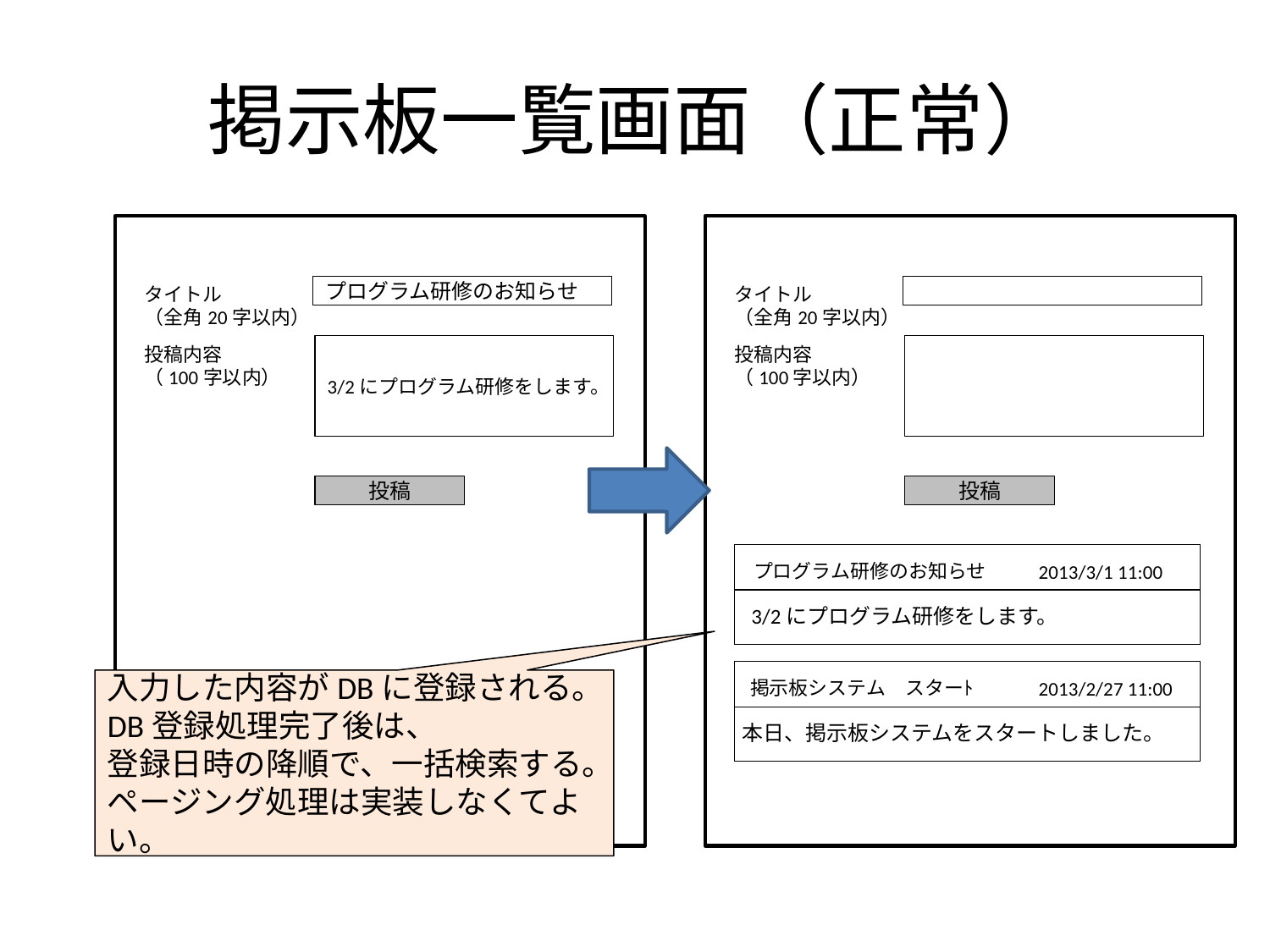

# 掲示板一覧画面（正常）

タイトル
（全角20字以内）
プログラム研修のお知らせ
タイトル
（全角20字以内）

投稿内容
（100字以内）
3/2にプログラム研修をします。
投稿内容
（100字以内）

投稿
投稿

プログラム研修のお知らせ
2013/3/1 11:00

3/2にプログラム研修をします。

掲示板システム　スターﾄ
入力した内容がDBに登録される。
DB登録処理完了後は、
登録日時の降順で、一括検索する。
ページング処理は実装しなくてよい。
2013/2/27 11:00

本日、掲示板システムをスタートしました。